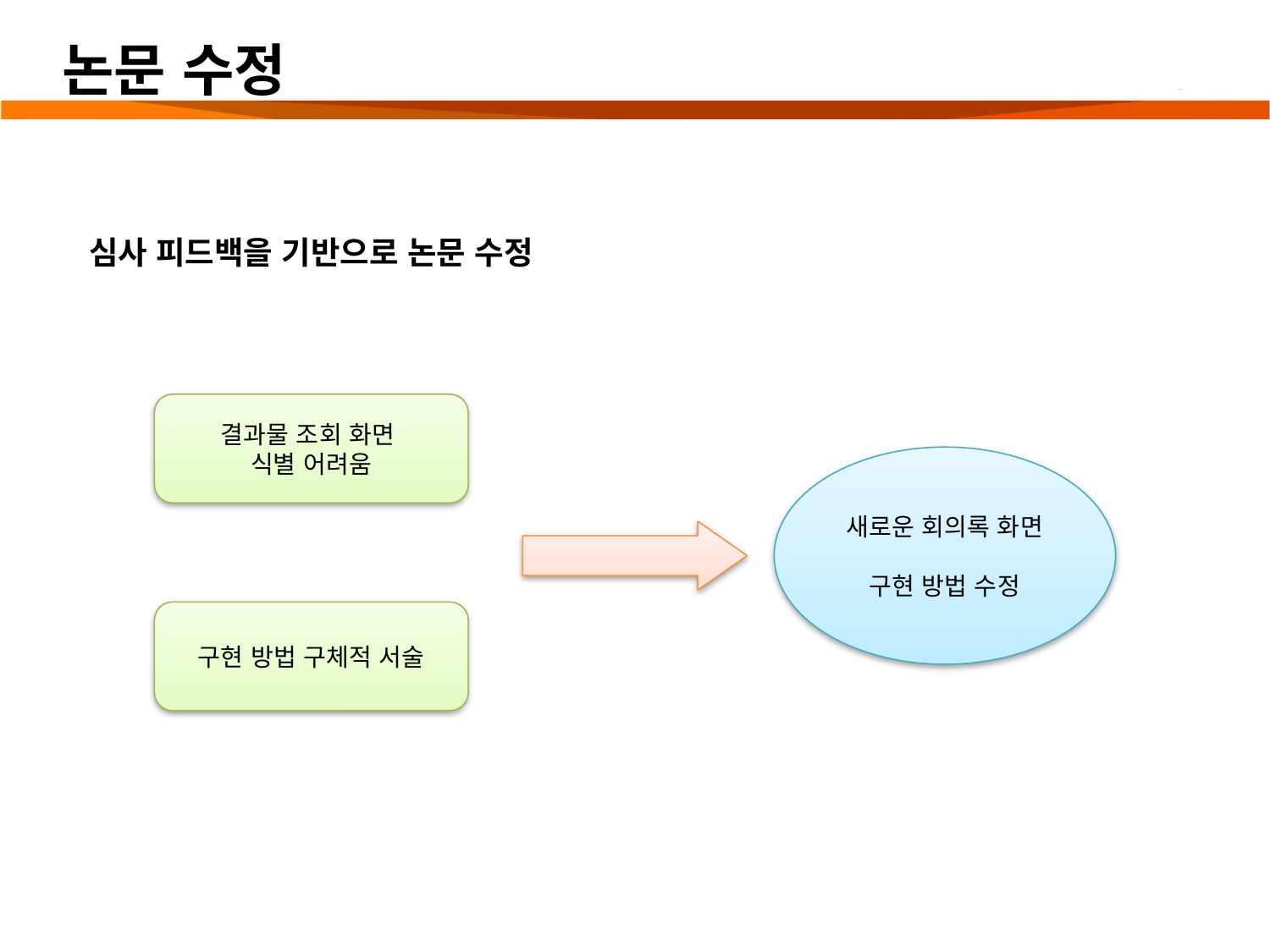

# 논문 수정
심사 피드백을 기반으로 논문 수정

결과물 조회 화면
식별 어려움
새로운 회의록 화면

구현 방법 수정

구현 방법 구체적 서술